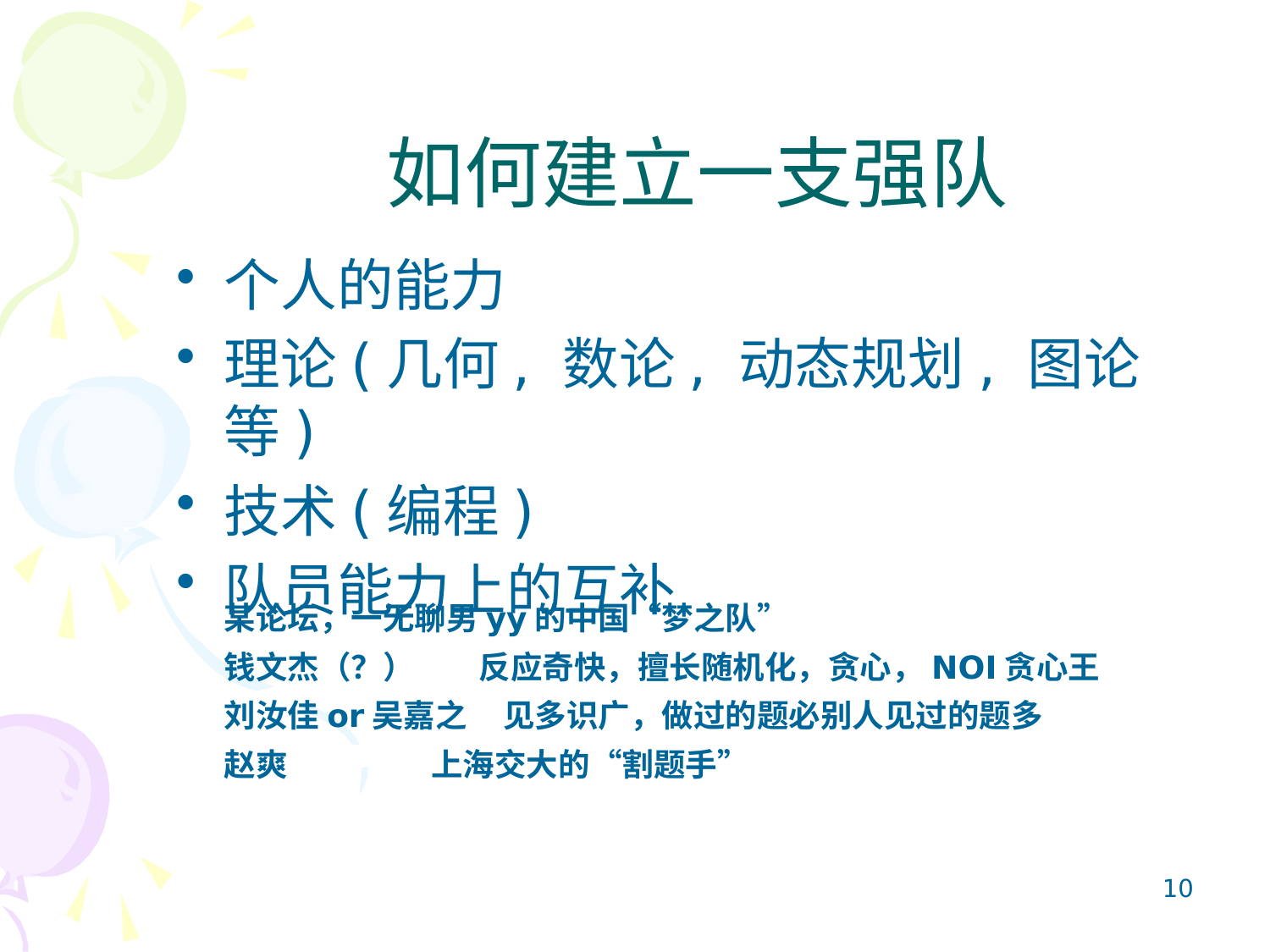

如何建立一支强队
个人的能力
理论(几何, 数论, 动态规划, 图论等)
技术(编程)
队员能力上的互补
某论坛，一无聊男yy的中国“梦之队”
钱文杰（？）         反应奇快，擅长随机化，贪心，NOI贪心王
刘汝佳or吴嘉之     见多识广，做过的题必别人见过的题多
赵爽                    上海交大的“割题手”
10